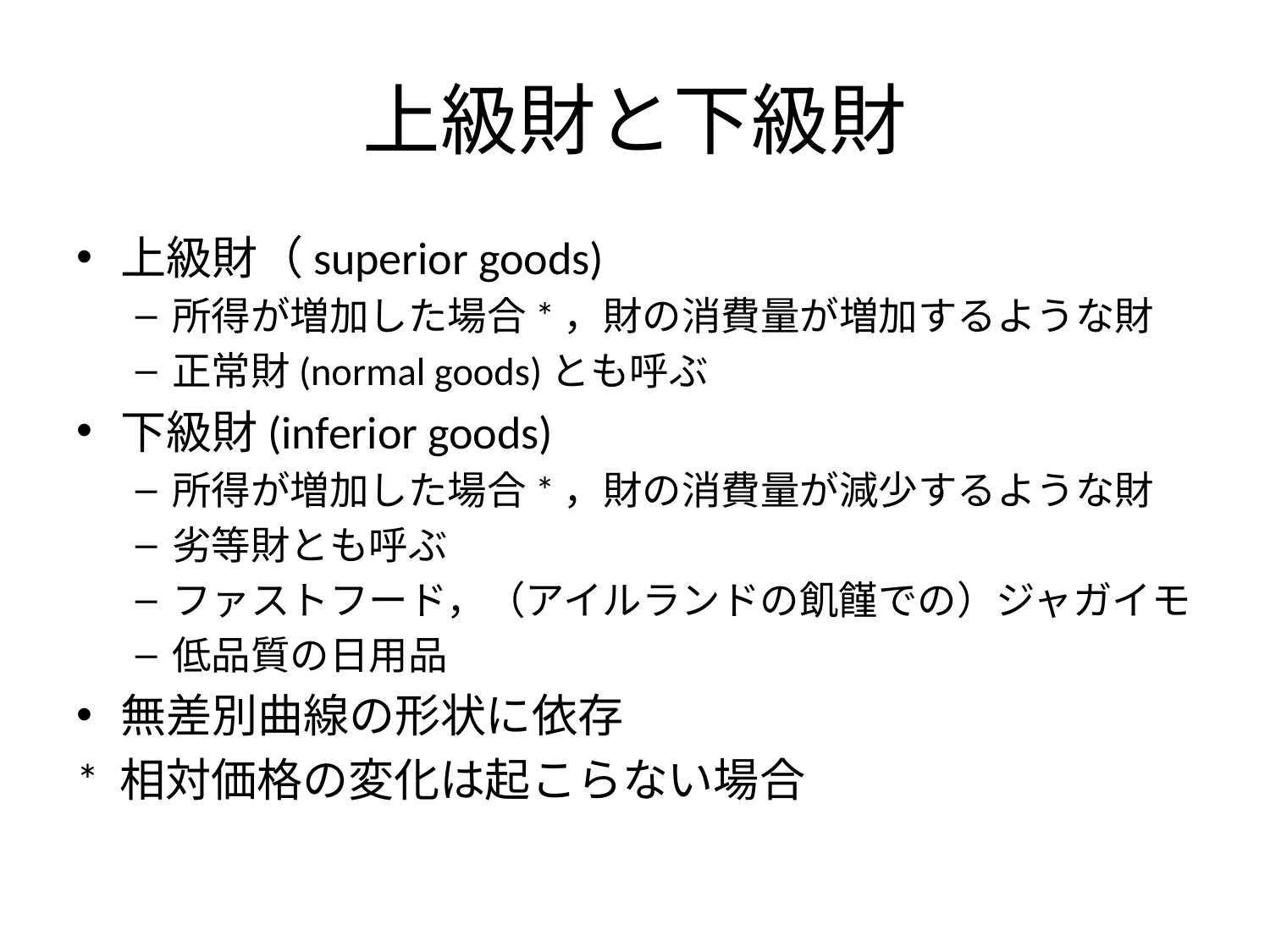

# 上級財と下級財
上級財（superior goods)
所得が増加した場合*，財の消費量が増加するような財
正常財(normal goods)とも呼ぶ
下級財(inferior goods)
所得が増加した場合*，財の消費量が減少するような財
劣等財とも呼ぶ
ファストフード，（アイルランドの飢饉での）ジャガイモ
低品質の日用品
無差別曲線の形状に依存
* 相対価格の変化は起こらない場合